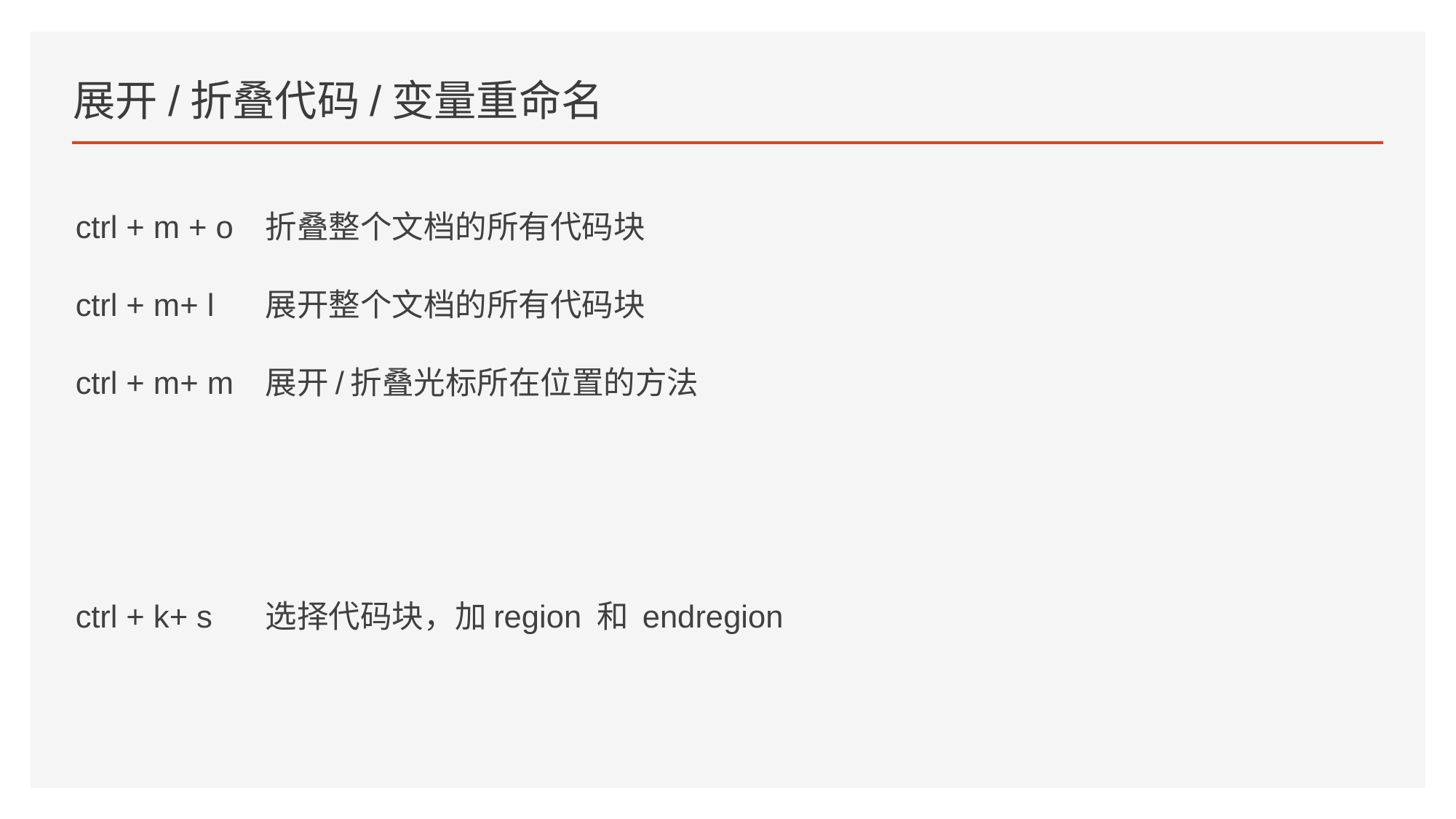

# 展开/折叠代码/变量重命名
ctrl + m + o 	折叠整个文档的所有代码块
ctrl + m+ l 	展开整个文档的所有代码块
ctrl + m+ m 	展开/折叠光标所在位置的方法

ctrl + k+ s	选择代码块，加region 和 endregion